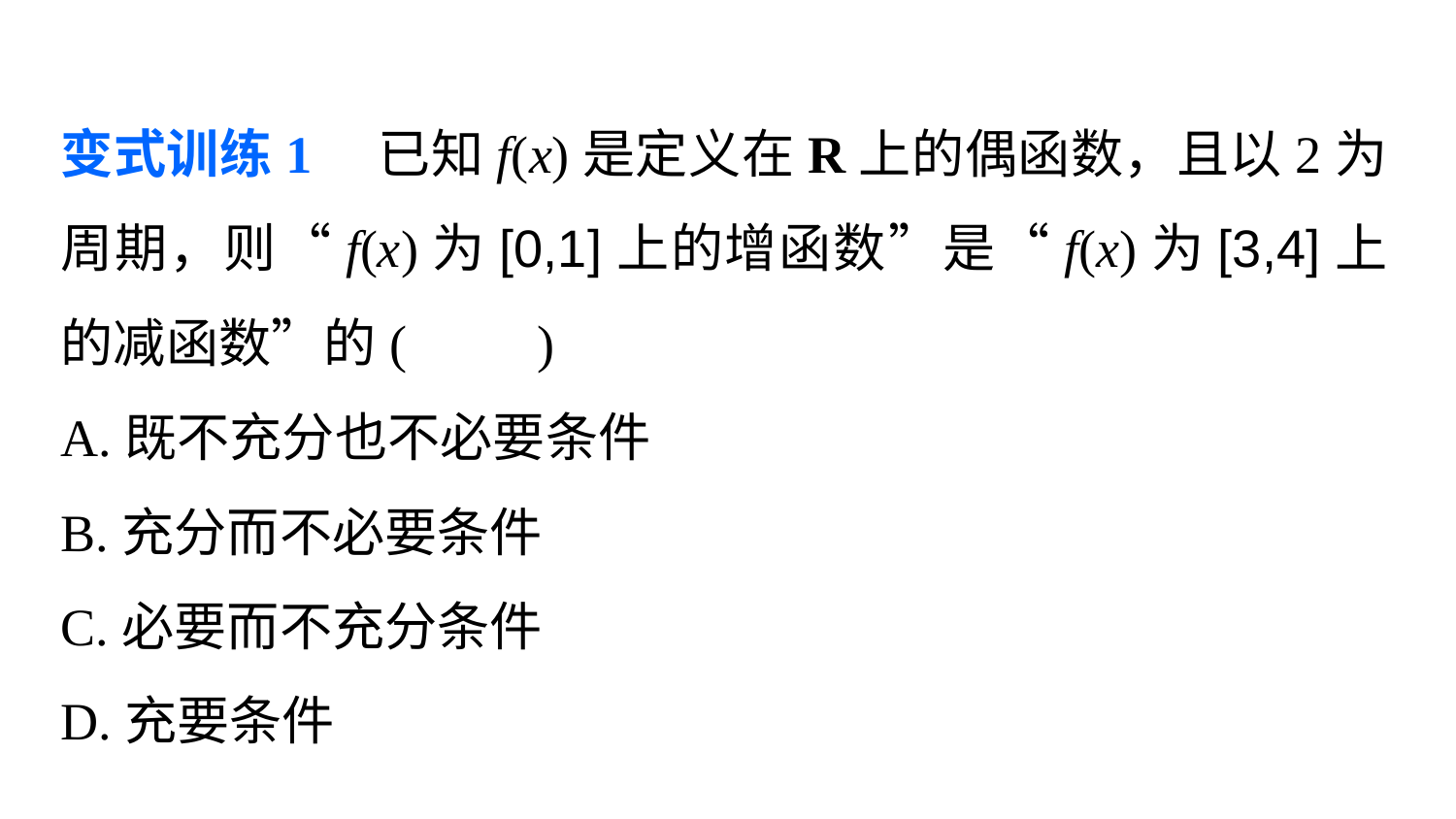

变式训练1　已知f(x)是定义在R上的偶函数，且以2为周期，则“f(x)为[0,1]上的增函数”是“f(x)为[3,4]上的减函数”的(　　)
A.既不充分也不必要条件
B.充分而不必要条件
C.必要而不充分条件
D.充要条件